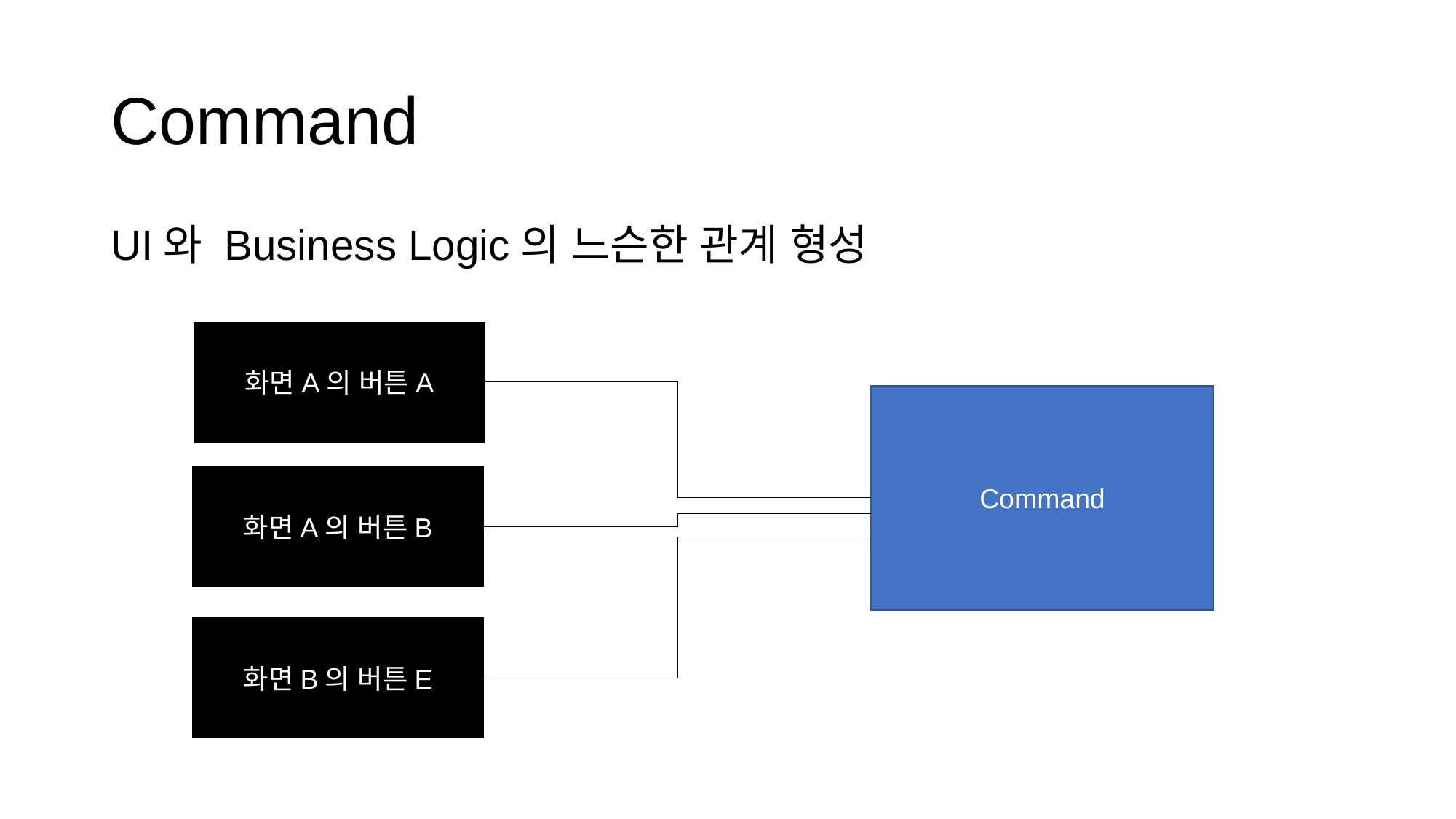

# Command
UI와 Business Logic의 느슨한 관계 형성
화면A의 버튼A
Command
화면A의 버튼B
화면B의 버튼E